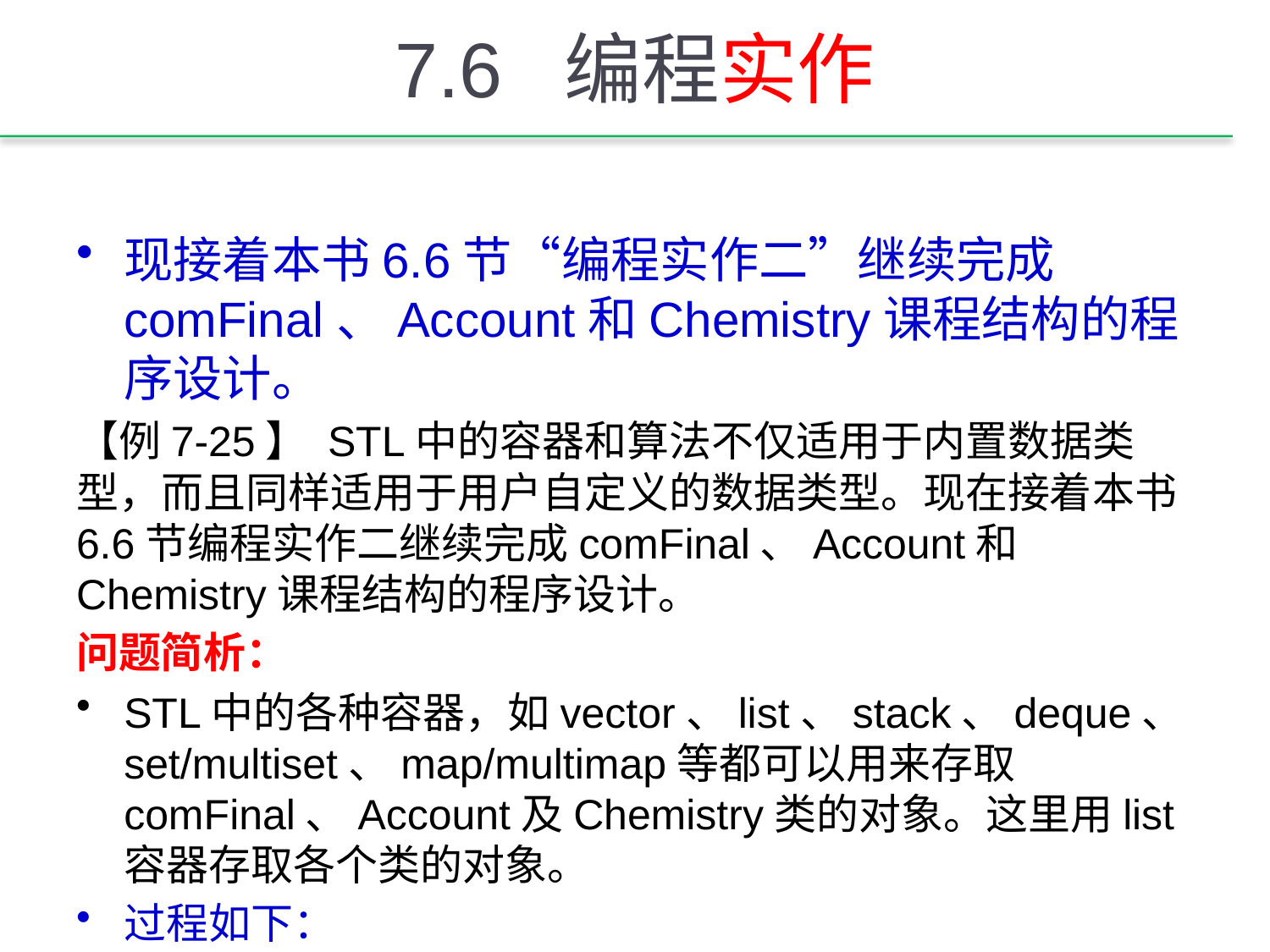

# 7.6  编程实作
现接着本书6.6节“编程实作二”继续完成comFinal、Account和Chemistry课程结构的程序设计。
【例7-25】 STL中的容器和算法不仅适用于内置数据类型，而且同样适用于用户自定义的数据类型。现在接着本书6.6节编程实作二继续完成comFinal、Account和Chemistry课程结构的程序设计。
问题简析：
STL中的各种容器，如vector、list、stack、deque、set/multiset、map/multimap等都可以用来存取comFinal、Account及Chemistry类的对象。这里用list容器存取各个类的对象。
过程如下：